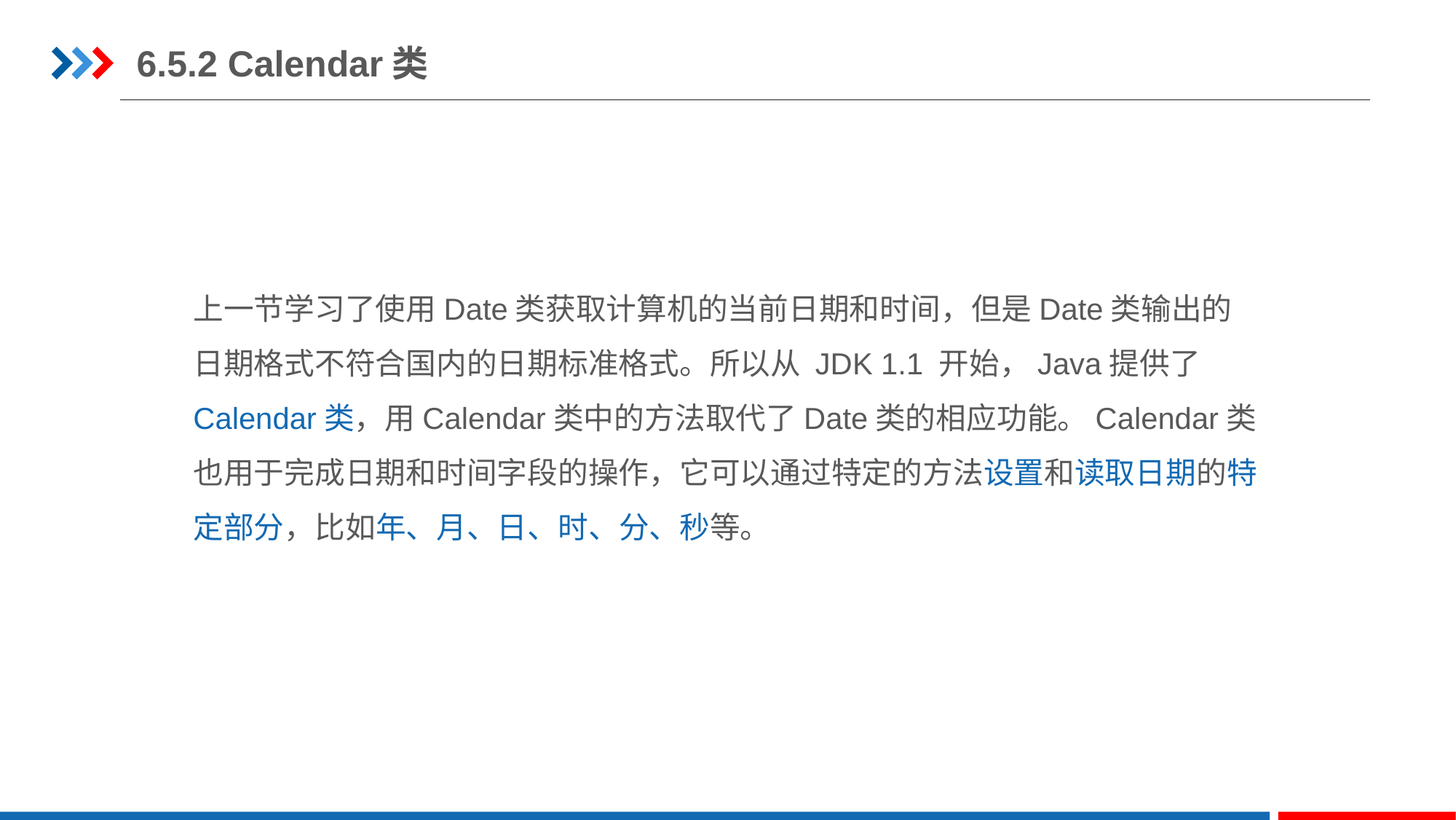

6.5.2 Calendar类
上一节学习了使用Date类获取计算机的当前日期和时间，但是Date类输出的日期格式不符合国内的日期标准格式。所以从 JDK 1.1 开始，Java提供了Calendar类，用Calendar类中的方法取代了Date类的相应功能。Calendar类也用于完成日期和时间字段的操作，它可以通过特定的方法设置和读取日期的特定部分，比如年、月、日、时、分、秒等。